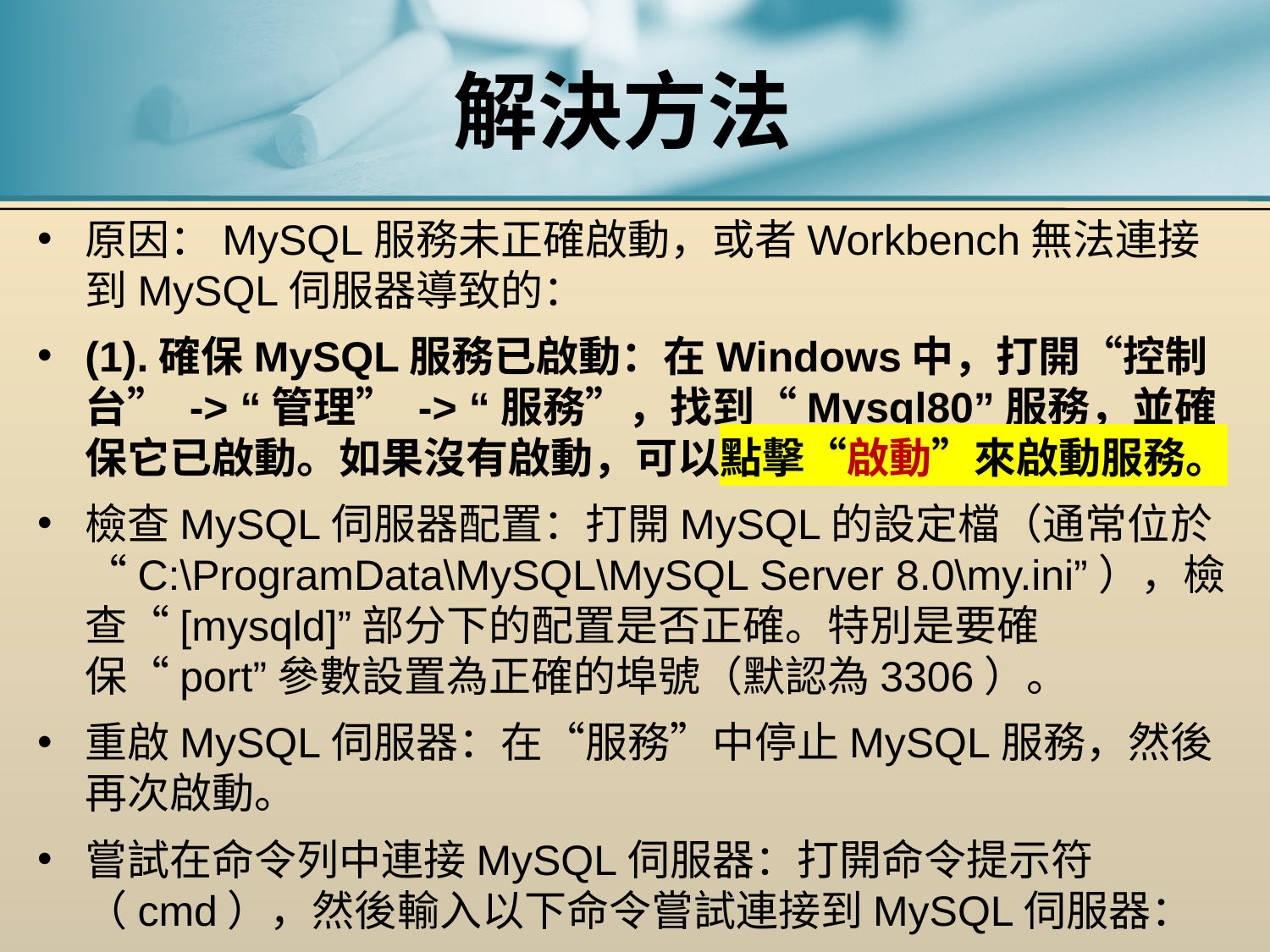

# 解決方法
原因：MySQL服務未正確啟動，或者Workbench無法連接到MySQL伺服器導致的：
(1).確保MySQL服務已啟動：在Windows中，打開“控制台” -> “管理” -> “服務”，找到“Mysql80”服務，並確保它已啟動。如果沒有啟動，可以點擊“啟動”來啟動服務。
檢查MySQL伺服器配置：打開MySQL的設定檔（通常位於“C:\ProgramData\MySQL\MySQL Server 8.0\my.ini”），檢查“[mysqld]”部分下的配置是否正確。特別是要確保“port”參數設置為正確的埠號（默認為3306）。
重啟MySQL伺服器：在“服務”中停止MySQL服務，然後再次啟動。
嘗試在命令列中連接MySQL伺服器：打開命令提示符（cmd），然後輸入以下命令嘗試連接到MySQL伺服器：